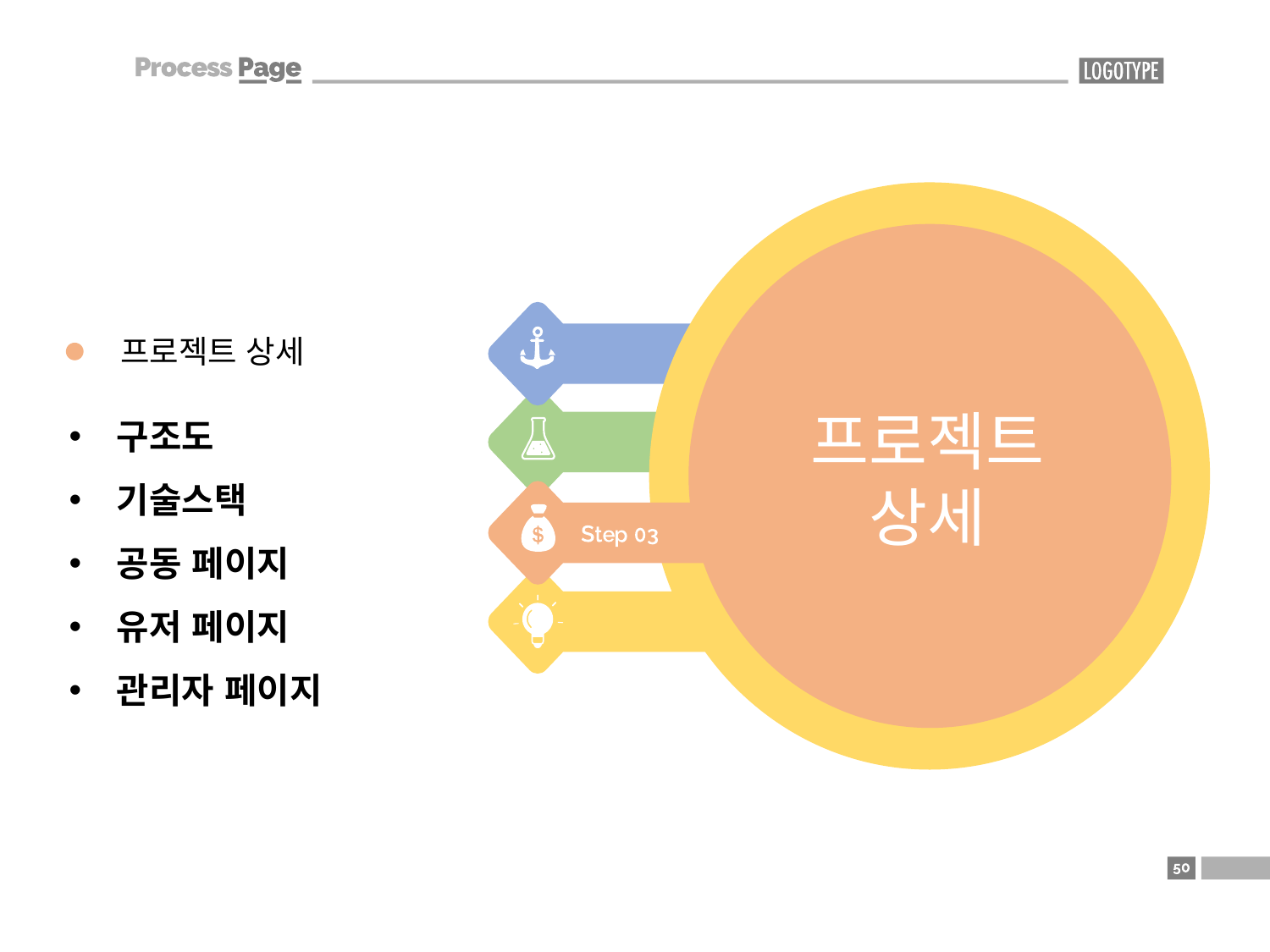

프로젝트 상세

프로젝트 상세

구조도
기술스택
공동 페이지
유저 페이지
관리자 페이지